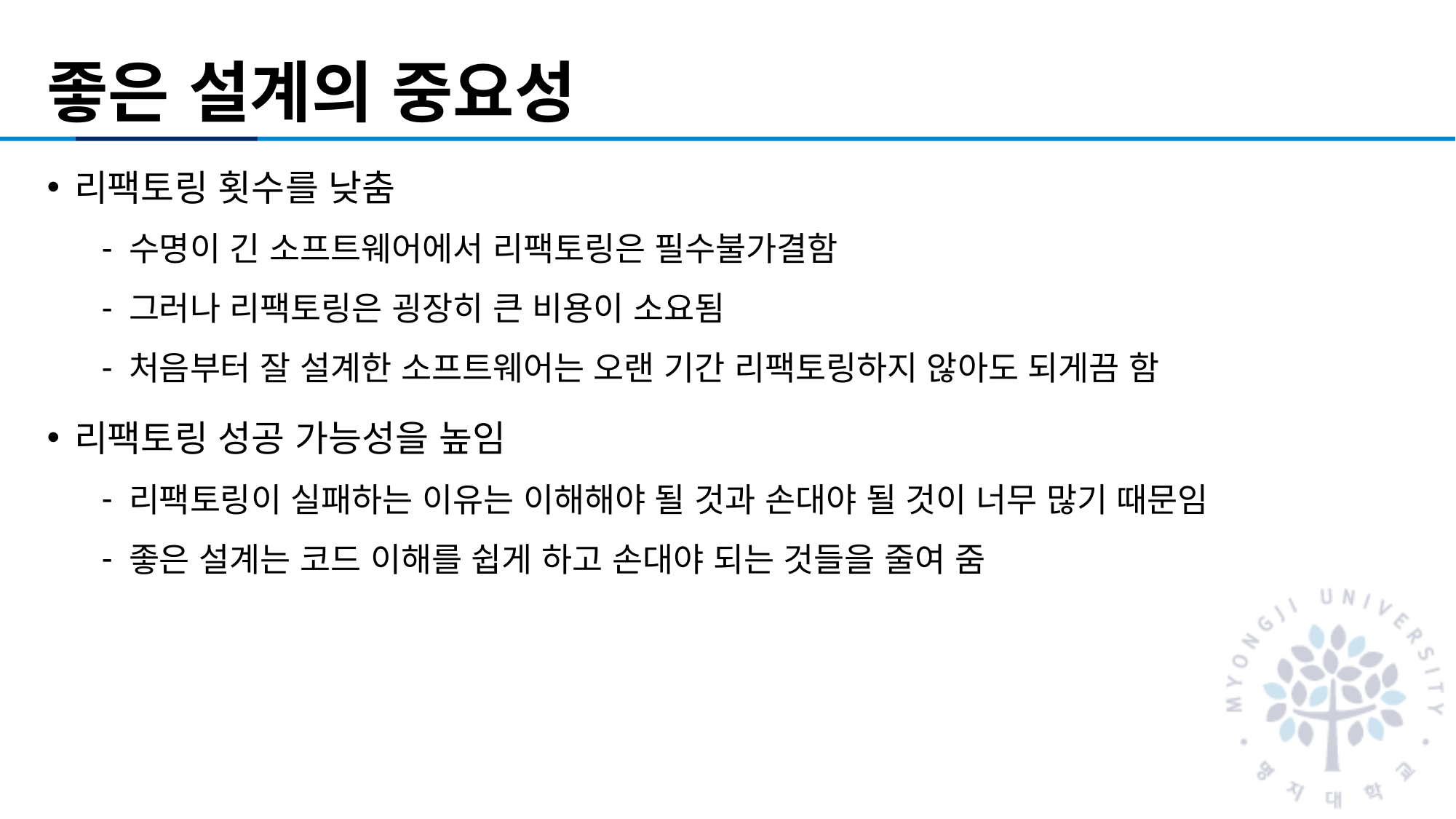

# 좋은 설계의 중요성
리팩토링 횟수를 낮춤
수명이 긴 소프트웨어에서 리팩토링은 필수불가결함
그러나 리팩토링은 굉장히 큰 비용이 소요됨
처음부터 잘 설계한 소프트웨어는 오랜 기간 리팩토링하지 않아도 되게끔 함
리팩토링 성공 가능성을 높임
리팩토링이 실패하는 이유는 이해해야 될 것과 손대야 될 것이 너무 많기 때문임
좋은 설계는 코드 이해를 쉽게 하고 손대야 되는 것들을 줄여 줌